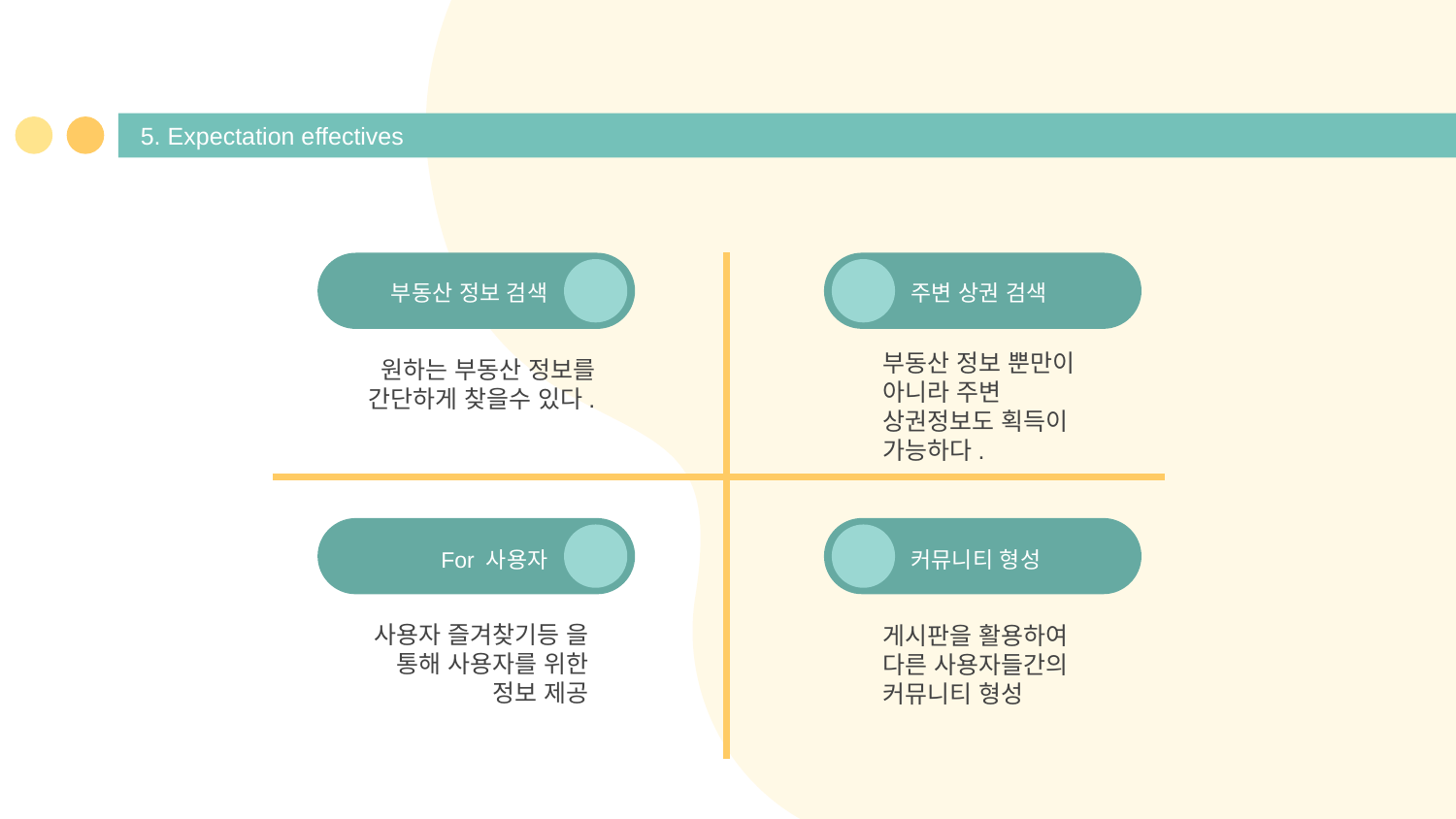

# 5. Expectation effectives

부동산 정보 검색
주변 상권 검색
부동산 정보 뿐만이 아니라 주변 상권정보도 획득이 가능하다.
원하는 부동산 정보를 간단하게 찾을수 있다.

For 사용자
커뮤니티 형성
사용자 즐겨찾기등 을 통해 사용자를 위한 정보 제공
게시판을 활용하여 다른 사용자들간의 커뮤니티 형성